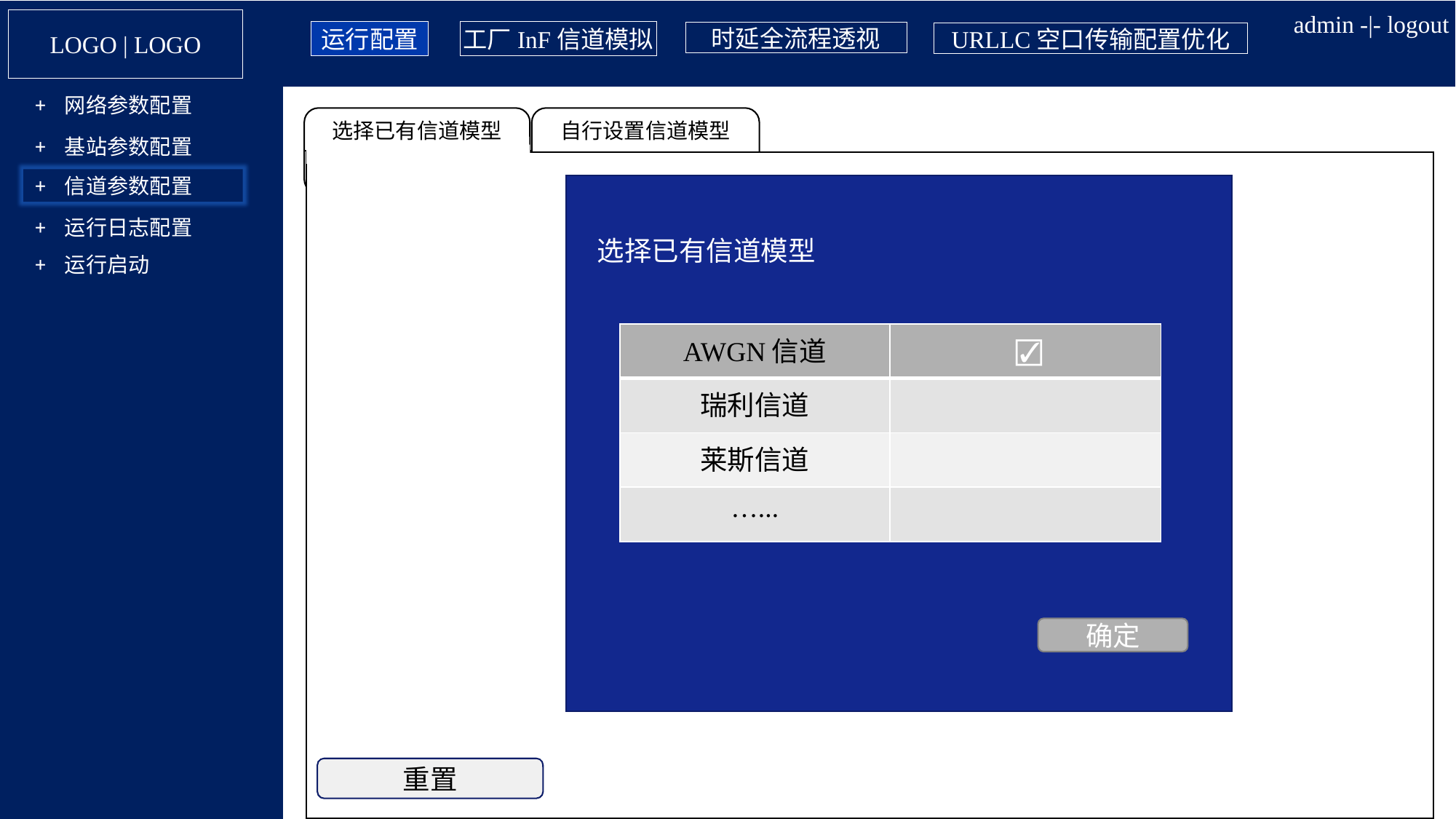

admin -|- logout
LOGO | LOGO
运行配置
工厂InF信道模拟
时延全流程透视
URLLC空口传输配置优化

+ 网络参数配置
选择已有信道模型
自行设置信道模型
+ 基站参数配置

+ 信道参数配置

+ 运行日志配置
选择已有信道模型
+ 运行启动
| AWGN信道 | ☑️ |
| --- | --- |
| 瑞利信道 |  |
| 莱斯信道 |  |
| …... |  |
未选择文件
确定
重置